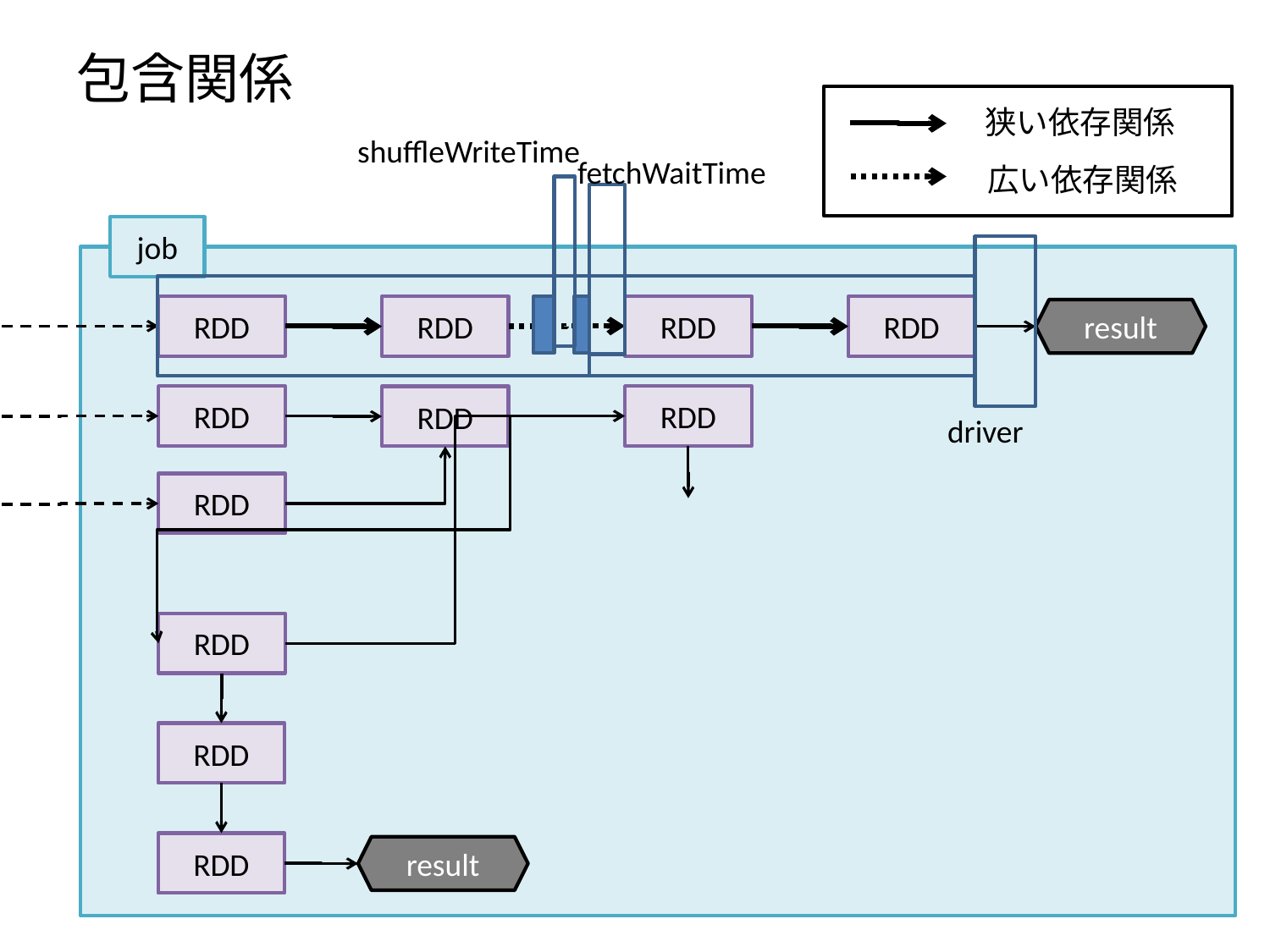

# 包含関係

狭い依存関係
shuffleWriteTime
fetchWaitTime
広い依存関係

job

RDD

RDD
RDD

RDD
result
RDD
RDD
RDD
driver
RDD
RDD
RDD
RDD
result